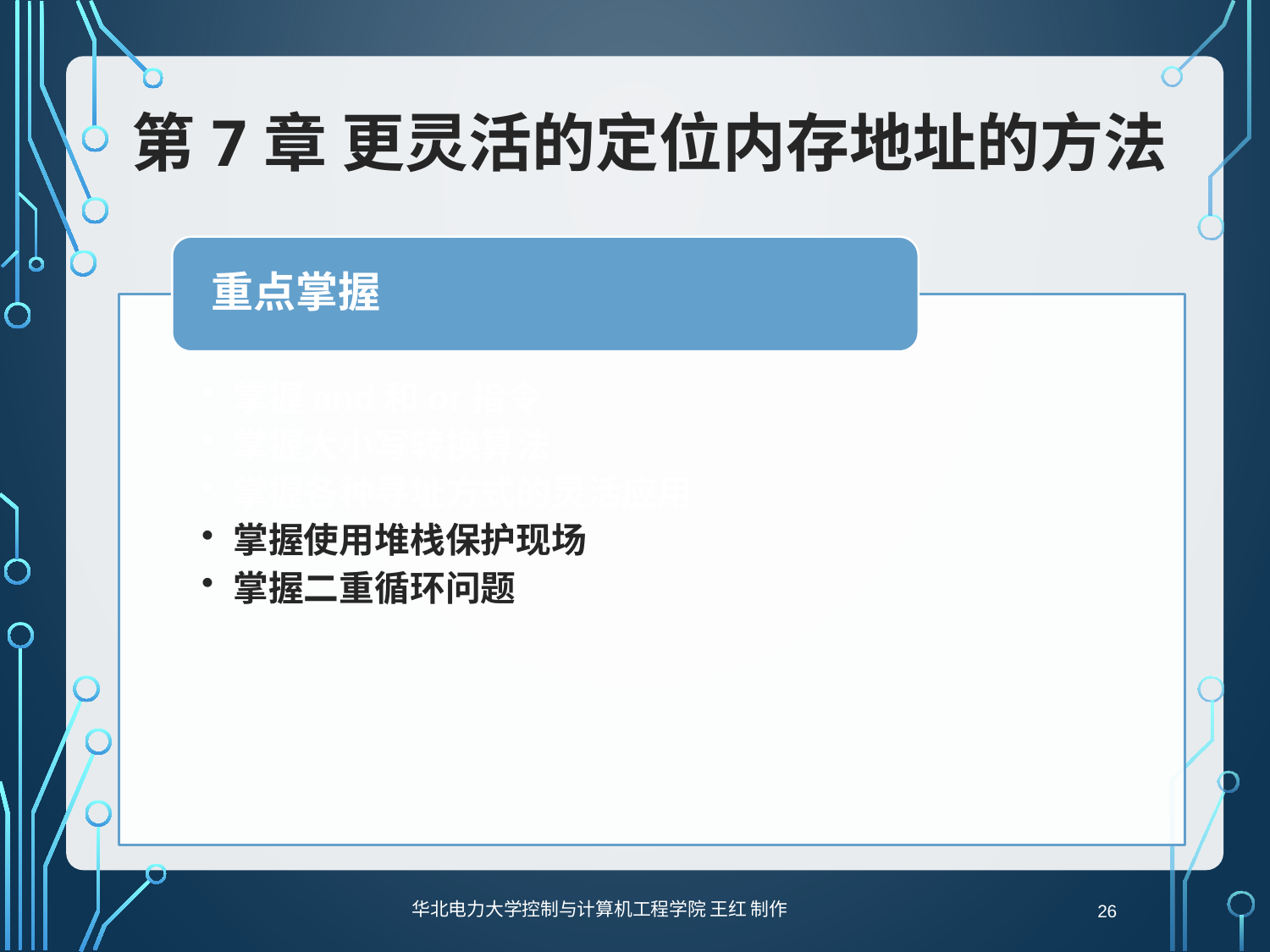

# 第7章 更灵活的定位内存地址的方法
掌握and和or指令
掌握大小写转换算法
掌握各种寻址方式的灵活应用
掌握使用堆栈保护现场
掌握二重循环问题
重点掌握
26
华北电力大学控制与计算机工程学院 王红 制作